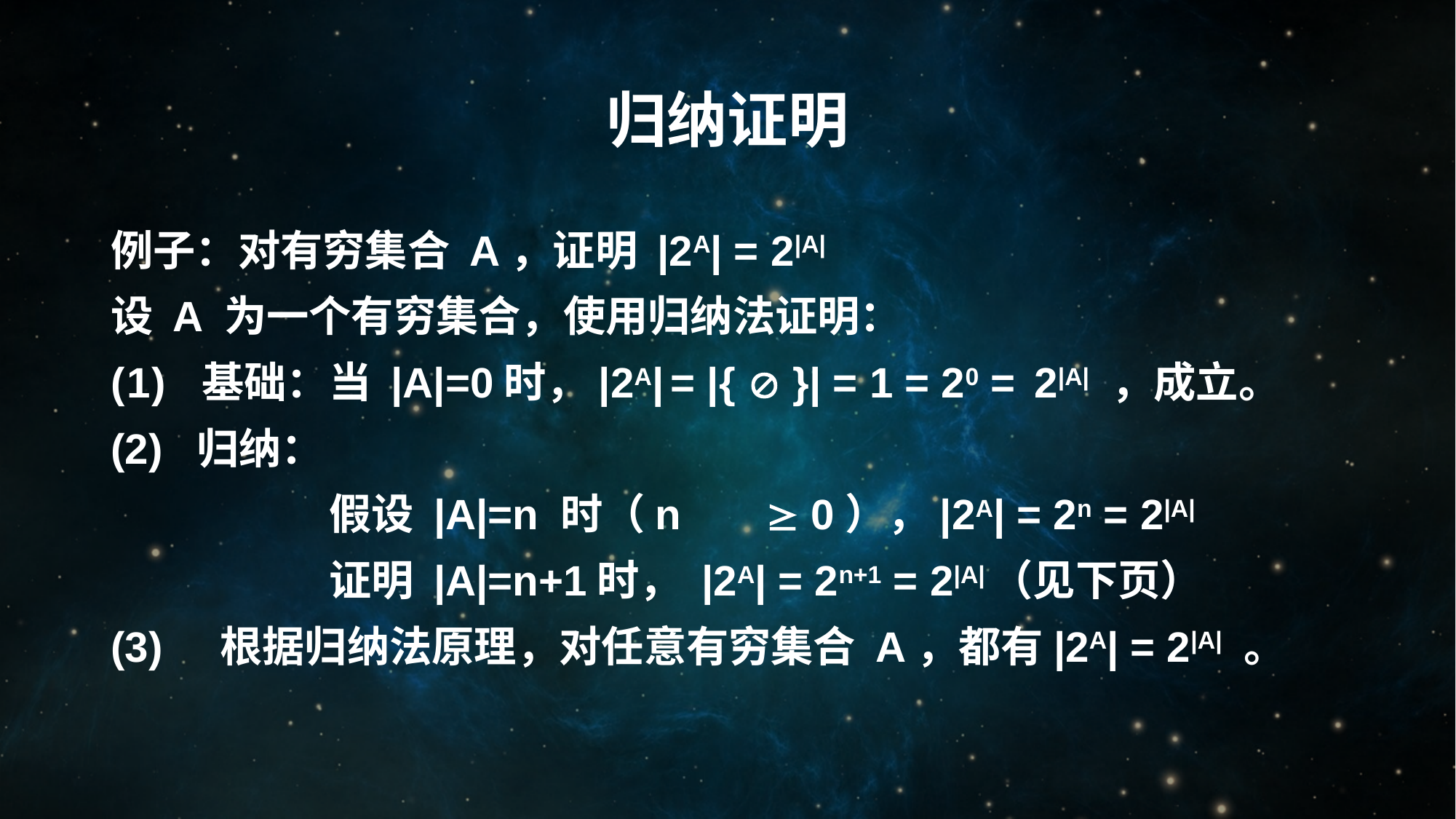

# 归纳证明
例子：对有穷集合 A，证明 |2A| = 2|A|
设 A 为一个有穷集合，使用归纳法证明：
  基础：当 |A|=0时，|2A| = |{ ∅ }| = 1 = 20 =  2|A| ，成立。
(2)  归纳：
		假设 |A|=n 时（n	≥ 0），|2A| = 2n = 2|A|
		证明 |A|=n+1时， |2A| = 2n+1 = 2|A|（见下页）
(3)	根据归纳法原理，对任意有穷集合 A，都有|2A| = 2|A| 。